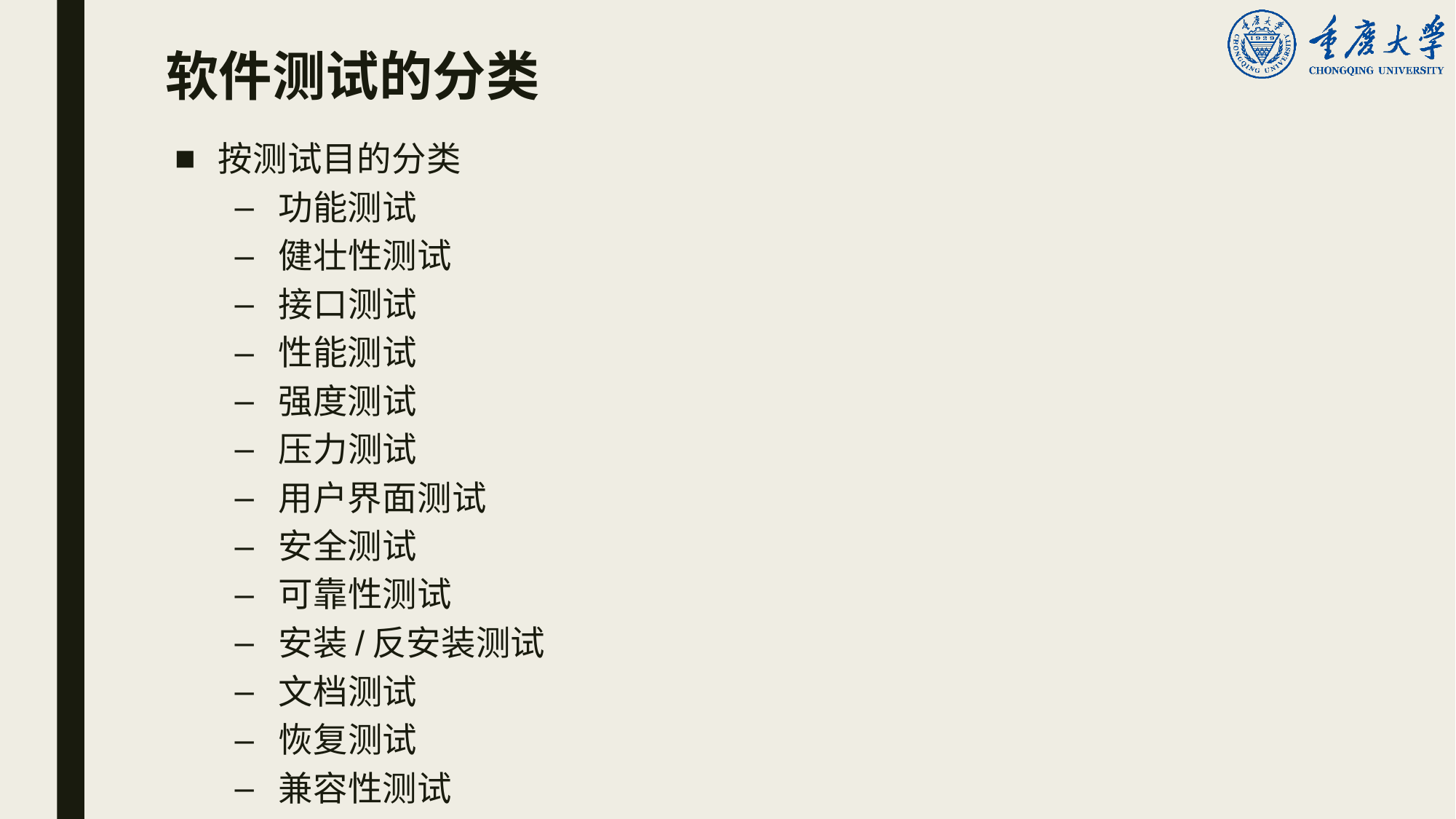

# 软件测试的分类
按测试目的分类
功能测试
健壮性测试
接口测试
性能测试
强度测试
压力测试
用户界面测试
安全测试
可靠性测试
安装/反安装测试
文档测试
恢复测试
兼容性测试